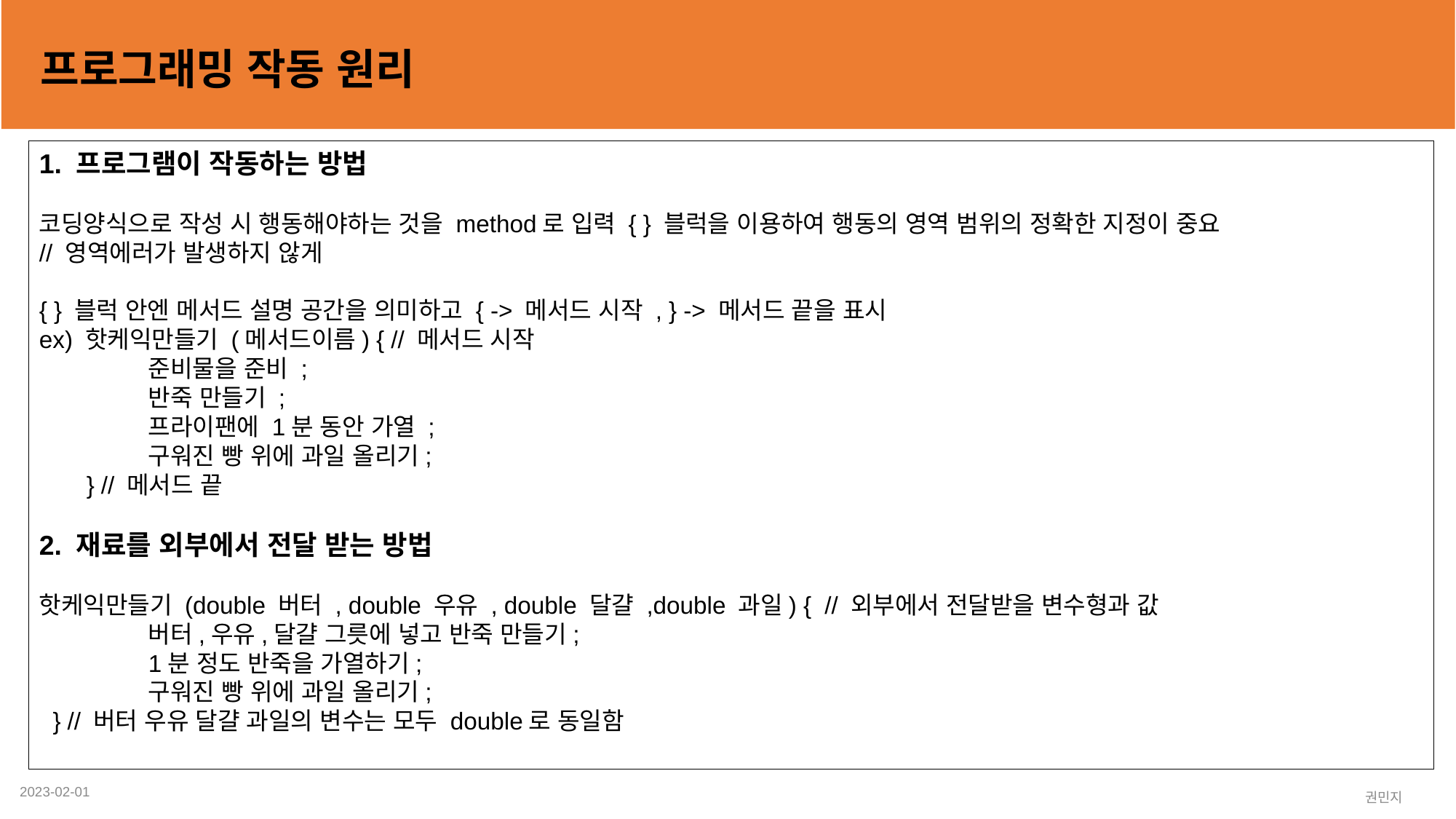

프로그래밍 작동 원리
1. 프로그램이 작동하는 방법

코딩양식으로 작성 시 행동해야하는 것을 method로 입력 { } 블럭을 이용하여 행동의 영역 범위의 정확한 지정이 중요
// 영역에러가 발생하지 않게

{ } 블럭 안엔 메서드 설명 공간을 의미하고 { -> 메서드 시작 , } -> 메서드 끝을 표시
ex) 핫케익만들기 (메서드이름) { // 메서드 시작
	준비물을 준비 ;
	반죽 만들기 ;
	프라이팬에 1분 동안 가열 ;
	구워진 빵 위에 과일 올리기;
       } // 메서드 끝

2. 재료를 외부에서 전달 받는 방법

핫케익만들기 (double 버터 , double 우유 , double 달걀 ,double 과일) {  // 외부에서 전달받을 변수형과 값
	버터,우유,달걀 그릇에 넣고 반죽 만들기;
	1분 정도 반죽을 가열하기;
	구워진 빵 위에 과일 올리기;
  } // 버터 우유 달걀 과일의 변수는 모두 double로 동일함

2023-02-01
권민지